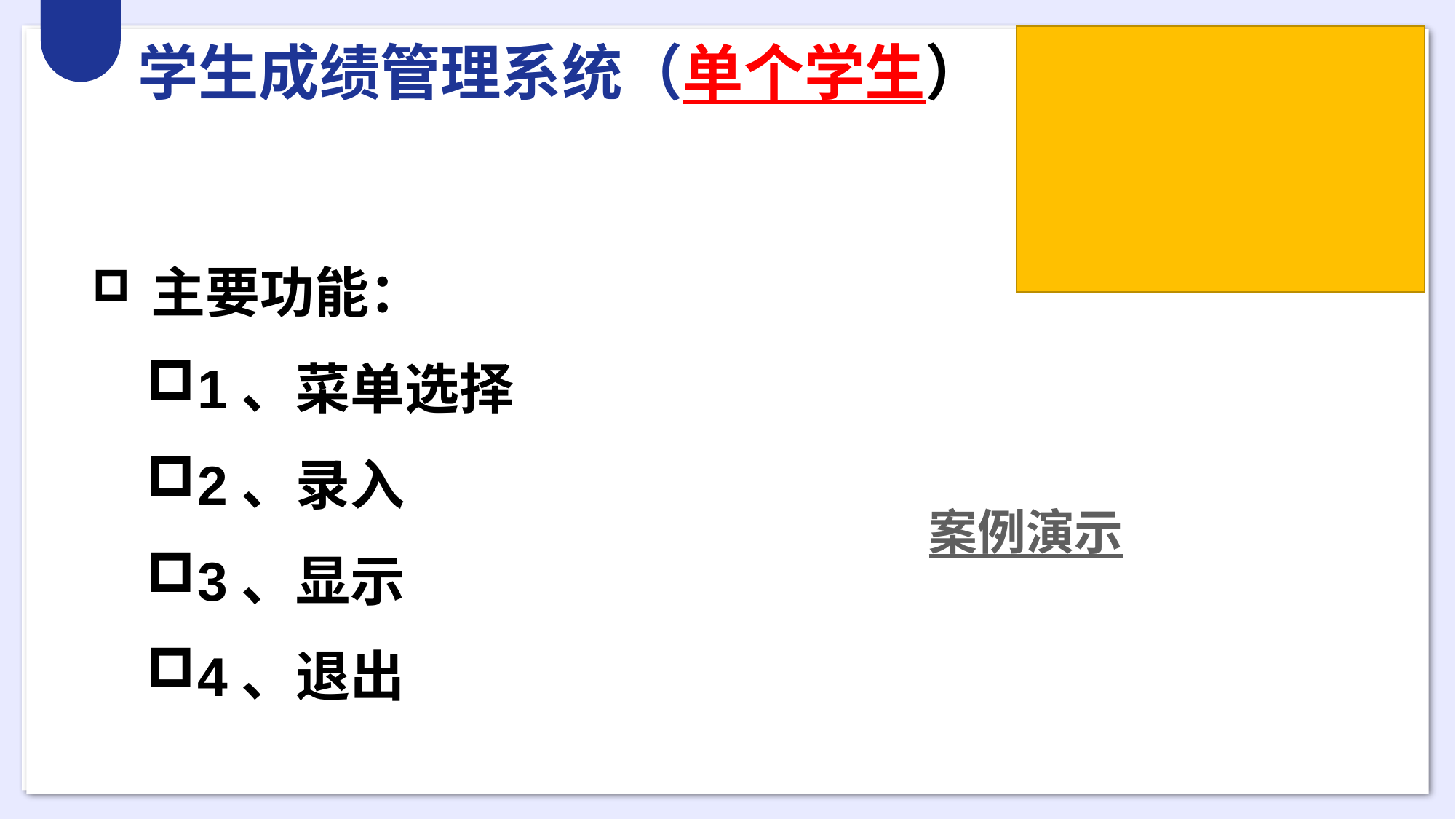

学生成绩管理系统（单个学生）

 主要功能：
1、菜单选择
2、录入
3、显示
4、退出
案例演示